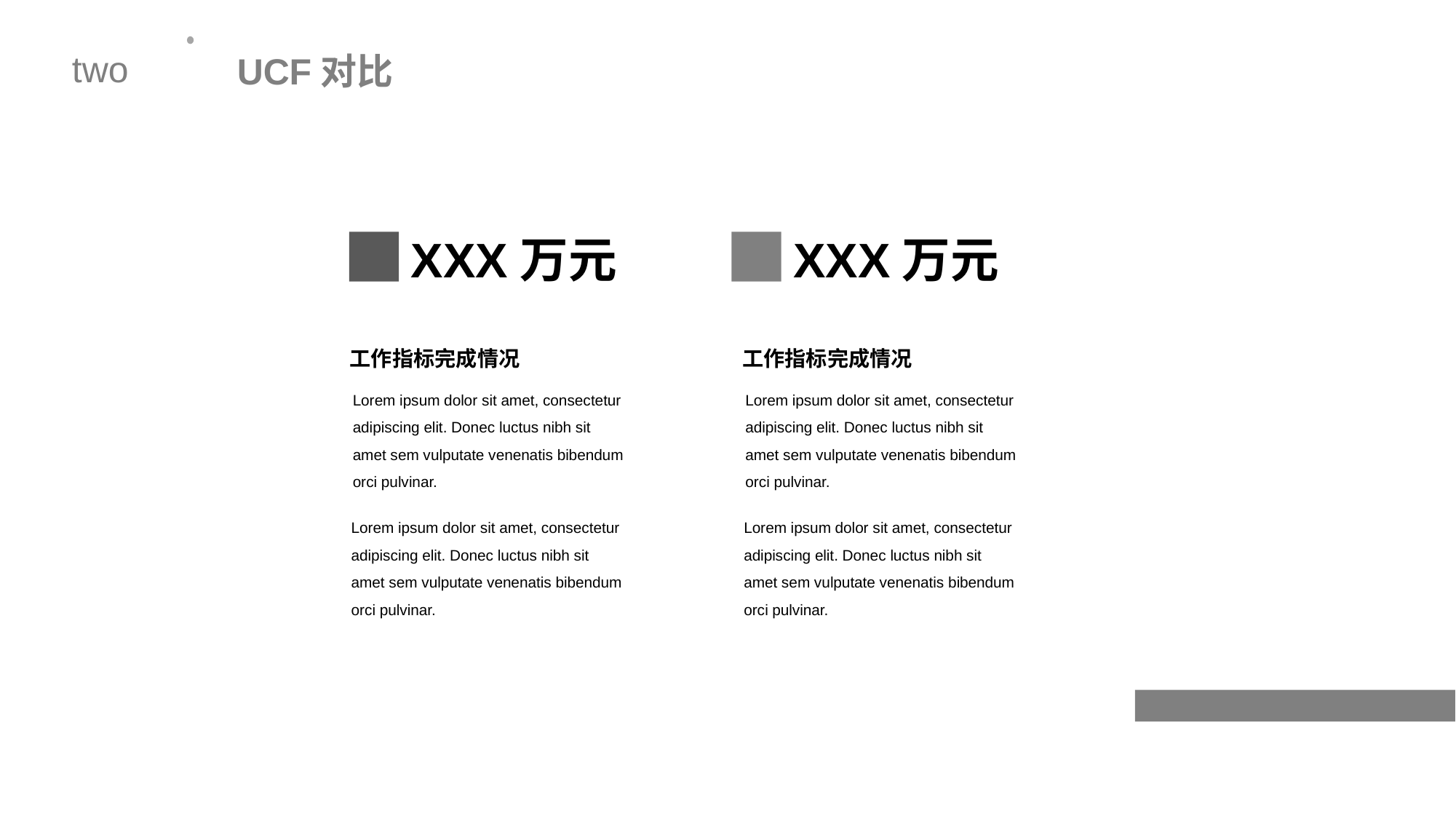

UCF对比

two
XXX万元
XXX万元

工作指标完成情况
工作指标完成情况
Lorem ipsum dolor sit amet, consectetur adipiscing elit. Donec luctus nibh sit amet sem vulputate venenatis bibendum orci pulvinar.
Lorem ipsum dolor sit amet, consectetur adipiscing elit. Donec luctus nibh sit amet sem vulputate venenatis bibendum orci pulvinar.
Lorem ipsum dolor sit amet, consectetur adipiscing elit. Donec luctus nibh sit amet sem vulputate venenatis bibendum orci pulvinar.
Lorem ipsum dolor sit amet, consectetur adipiscing elit. Donec luctus nibh sit amet sem vulputate venenatis bibendum orci pulvinar.